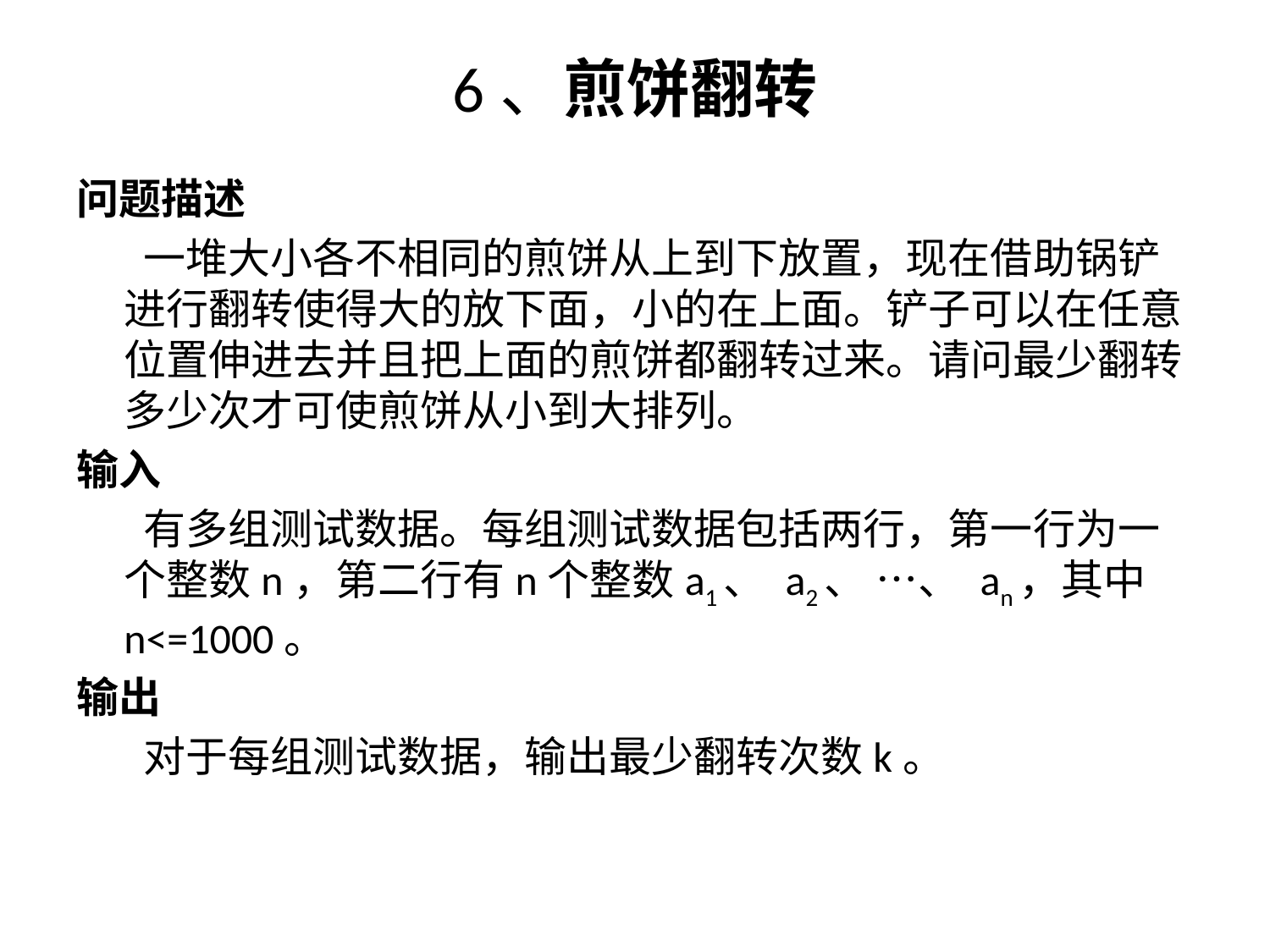

# 6、煎饼翻转
问题描述
      一堆大小各不相同的煎饼从上到下放置，现在借助锅铲进行翻转使得大的放下面，小的在上面。铲子可以在任意位置伸进去并且把上面的煎饼都翻转过来。请问最少翻转多少次才可使煎饼从小到大排列。
输入
      有多组测试数据。每组测试数据包括两行，第一行为一个整数n，第二行有n个整数a1、 a2、 …、 an，其中n<=1000。
输出
      对于每组测试数据，输出最少翻转次数k。